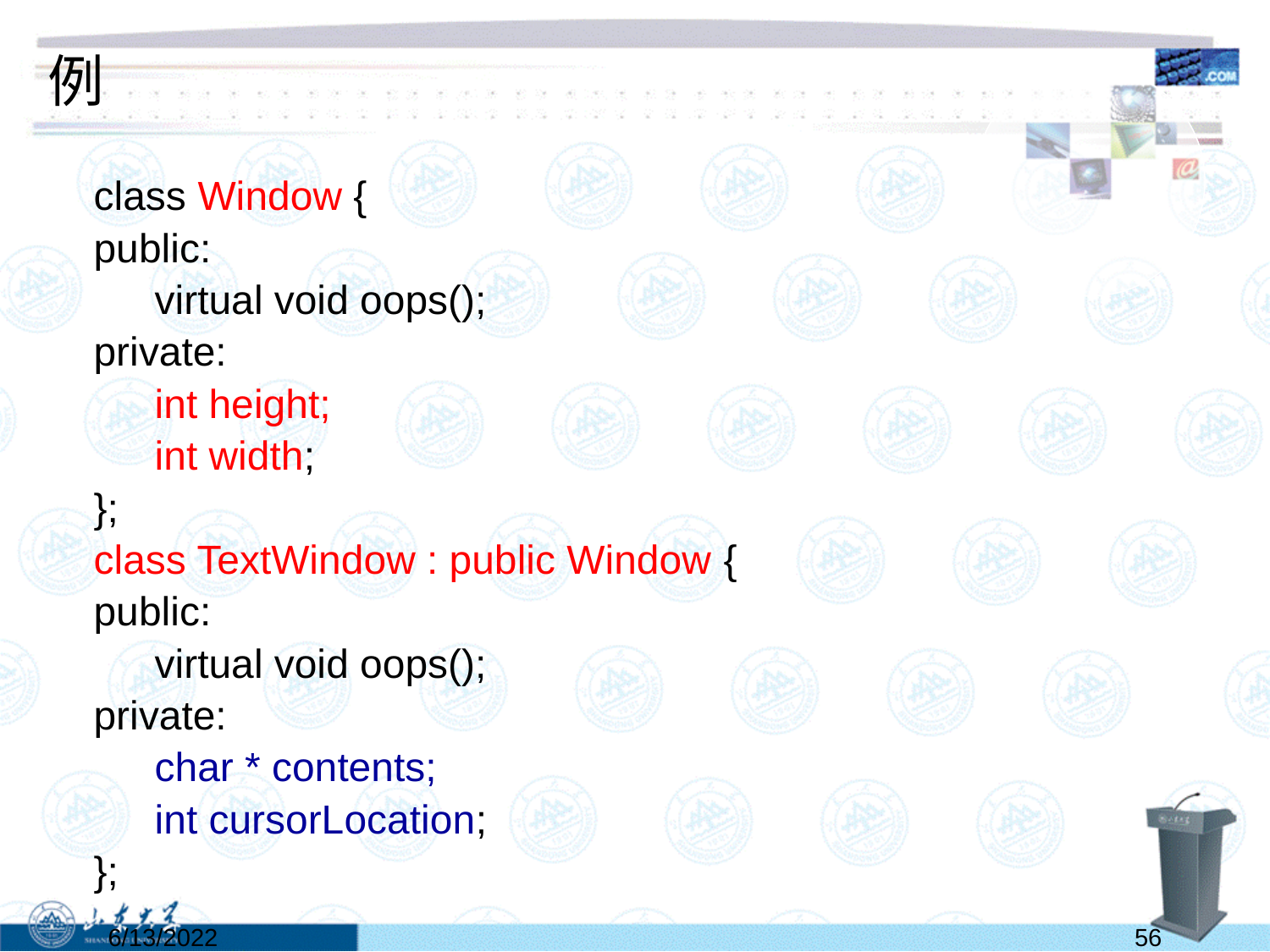

# 例
class Window {
public:
	virtual void oops();
private:
	int height;
	int width;
};
class TextWindow : public Window {
public:
	virtual void oops();
private:
	char * contents;
	int cursorLocation;
};
6/13/2022
56